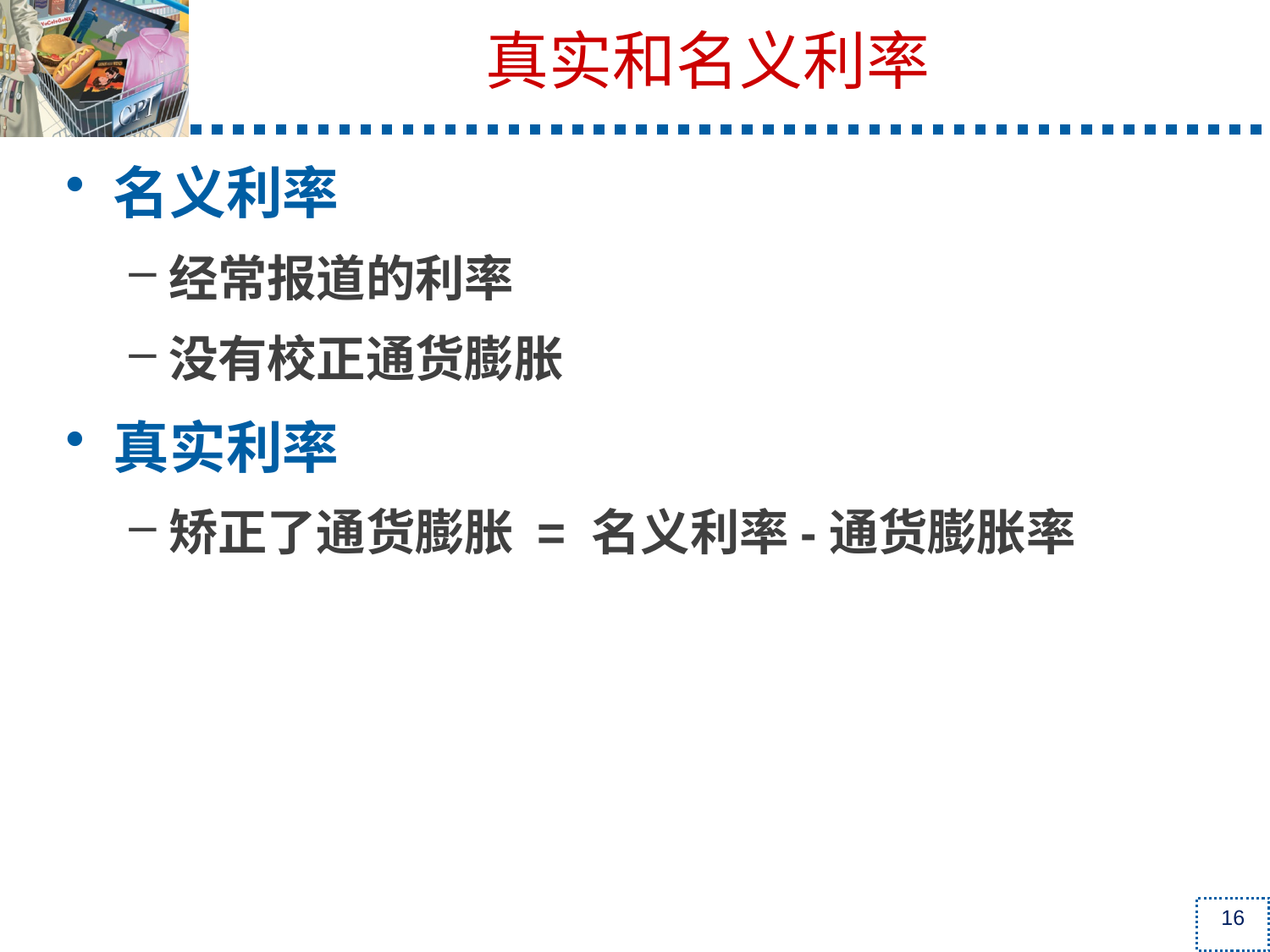

真实和名义利率
名义利率
经常报道的利率
没有校正通货膨胀
真实利率
矫正了通货膨胀 = 名义利率-通货膨胀率
16